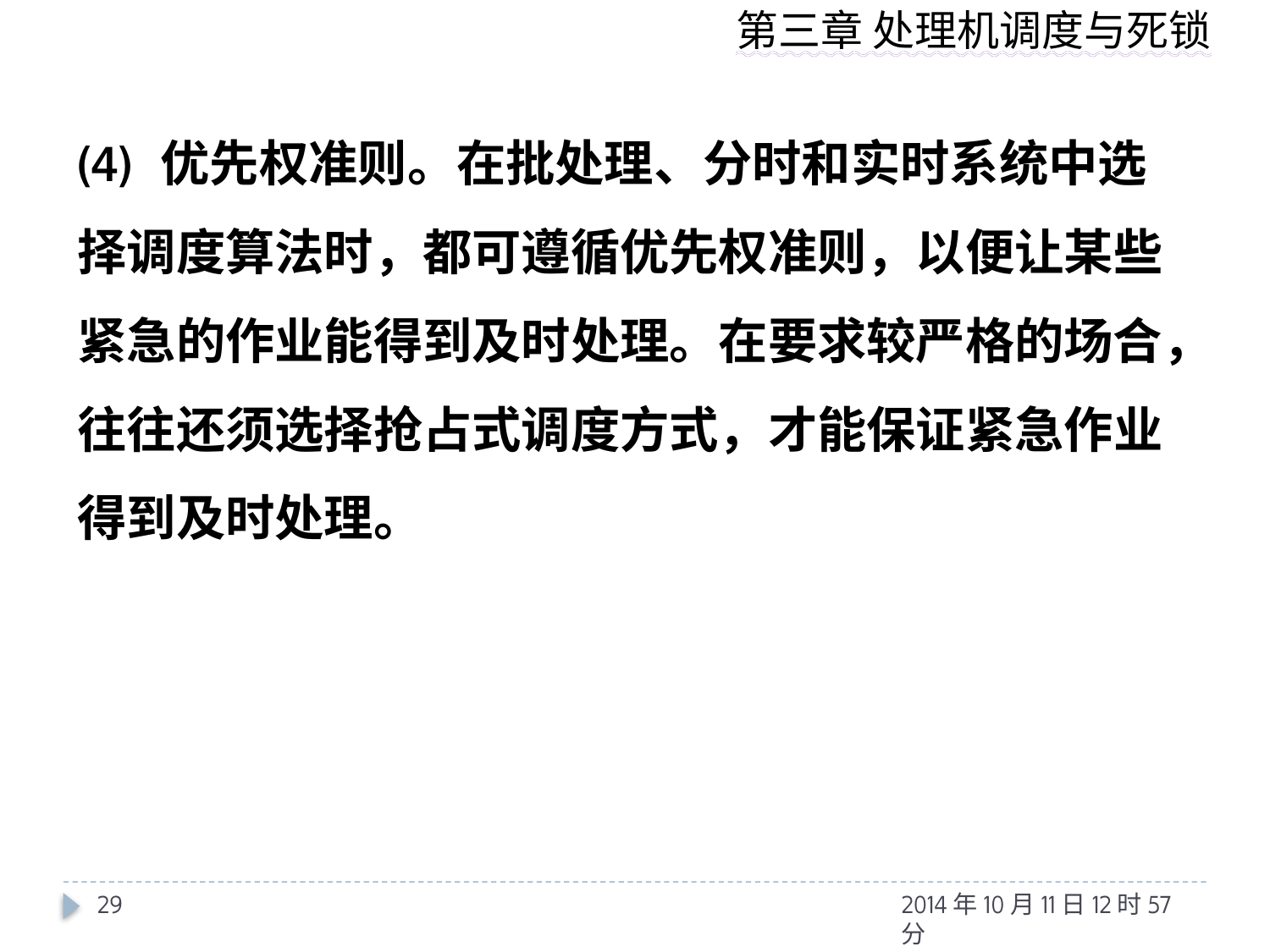

(4) 优先权准则。在批处理、分时和实时系统中选择调度算法时，都可遵循优先权准则，以便让某些紧急的作业能得到及时处理。在要求较严格的场合，往往还须选择抢占式调度方式，才能保证紧急作业得到及时处理。

29
2014年10月11日12时57分